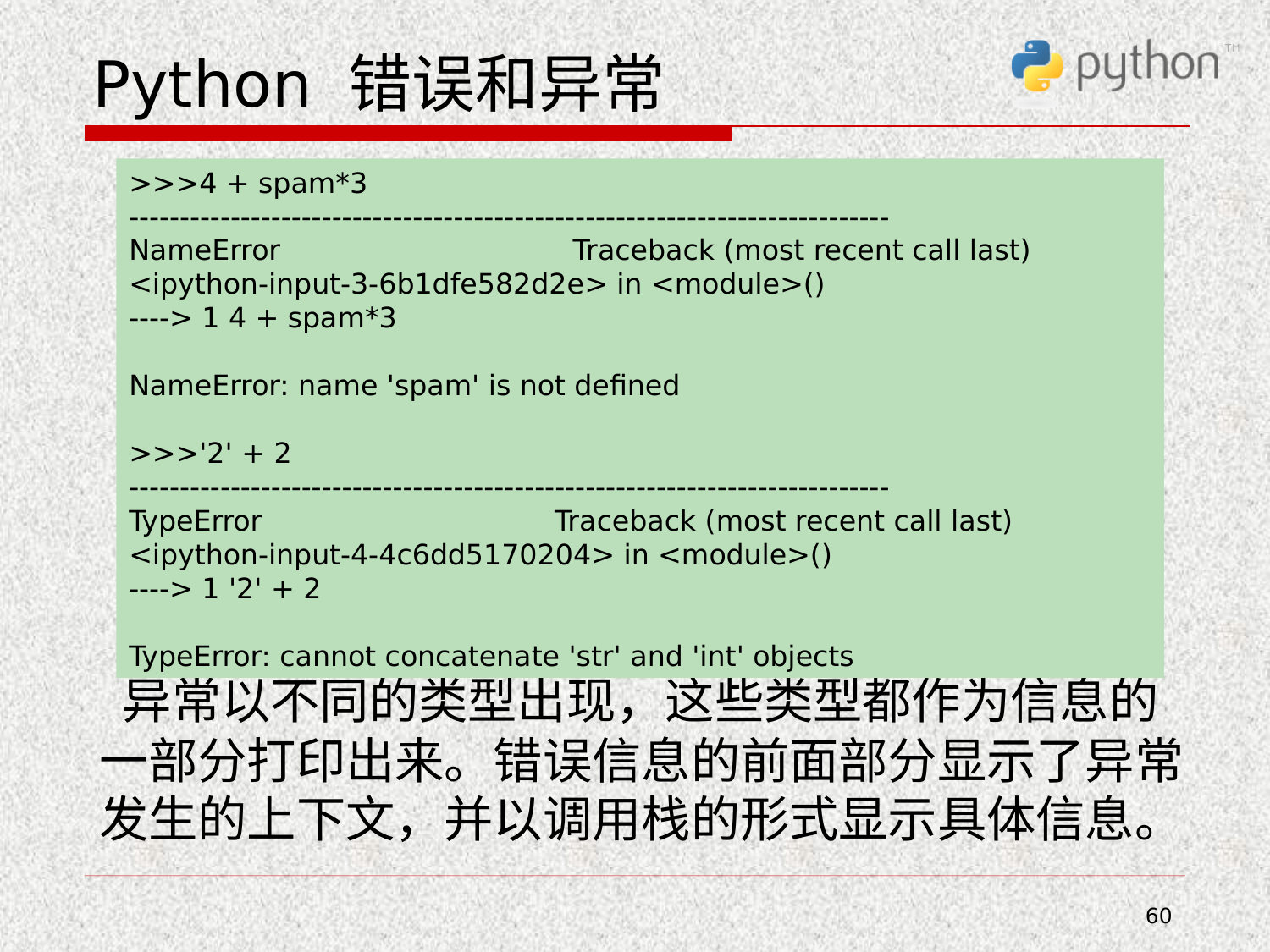

# Python 错误和异常

       异常以不同的类型出现，这些类型都作为信息的一部分打印出来。错误信息的前面部分显示了异常发生的上下文，并以调用栈的形式显示具体信息。
>>>4 + spam*3
---------------------------------------------------------------------------
NameError                                 Traceback (most recent call last)
<ipython-input-3-6b1dfe582d2e> in <module>()
----> 1 4 + spam*3

NameError: name 'spam' is not defined

>>>'2' + 2
---------------------------------------------------------------------------
TypeError                                 Traceback (most recent call last)
<ipython-input-4-4c6dd5170204> in <module>()
----> 1 '2' + 2

TypeError: cannot concatenate 'str' and 'int' objects
60